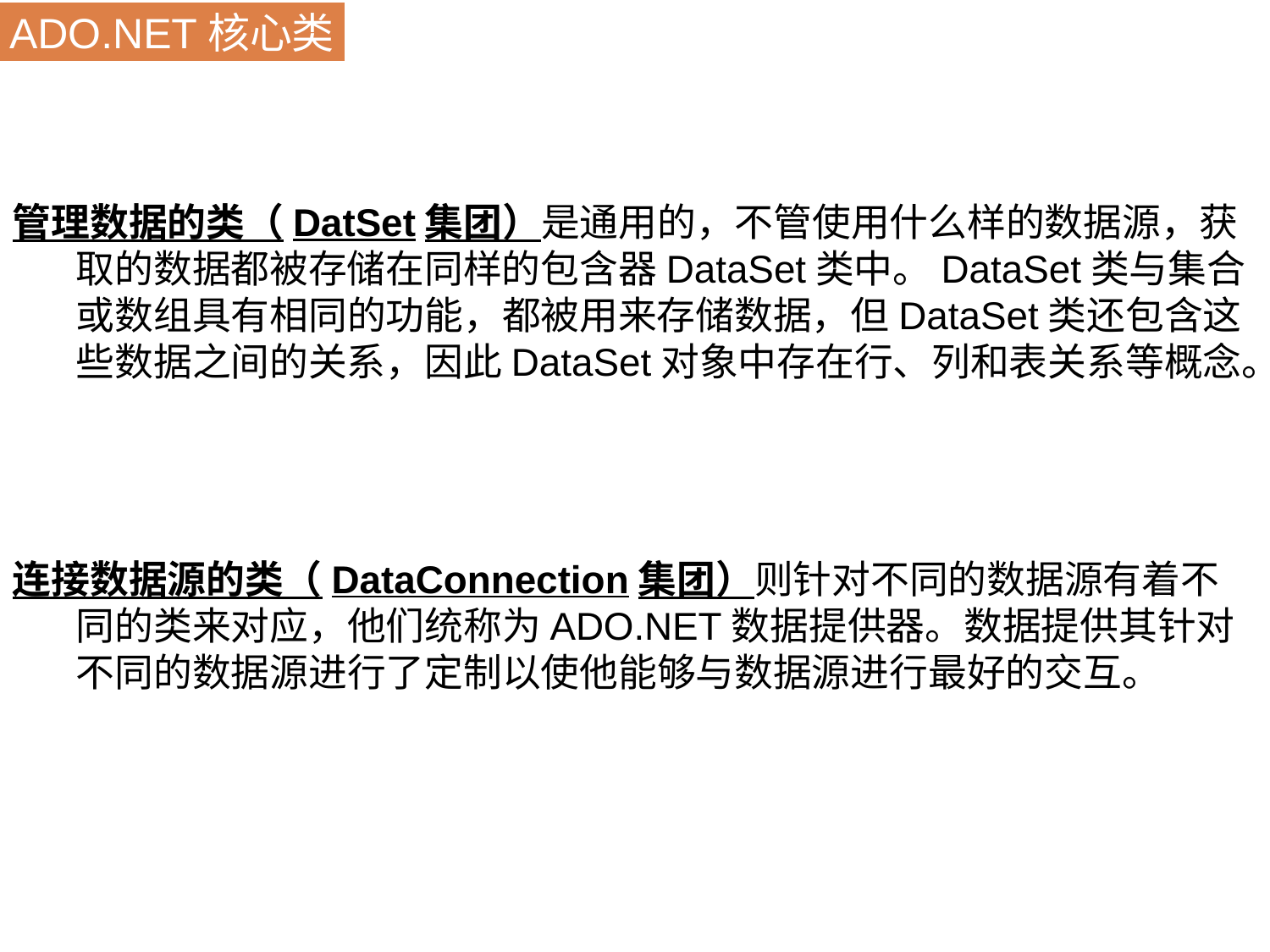

ADO.NET核心类
6.1 一性回归

管理数据的类（DatSet集团）是通用的，不管使用什么样的数据源，获取的数据都被存储在同样的包含器DataSet类中。DataSet类与集合或数组具有相同的功能，都被用来存储数据，但DataSet类还包含这些数据之间的关系，因此DataSet对象中存在行、列和表关系等概念。

连接数据源的类（DataConnection集团）则针对不同的数据源有着不同的类来对应，他们统称为ADO.NET数据提供器。数据提供其针对不同的数据源进行了定制以使他能够与数据源进行最好的交互。